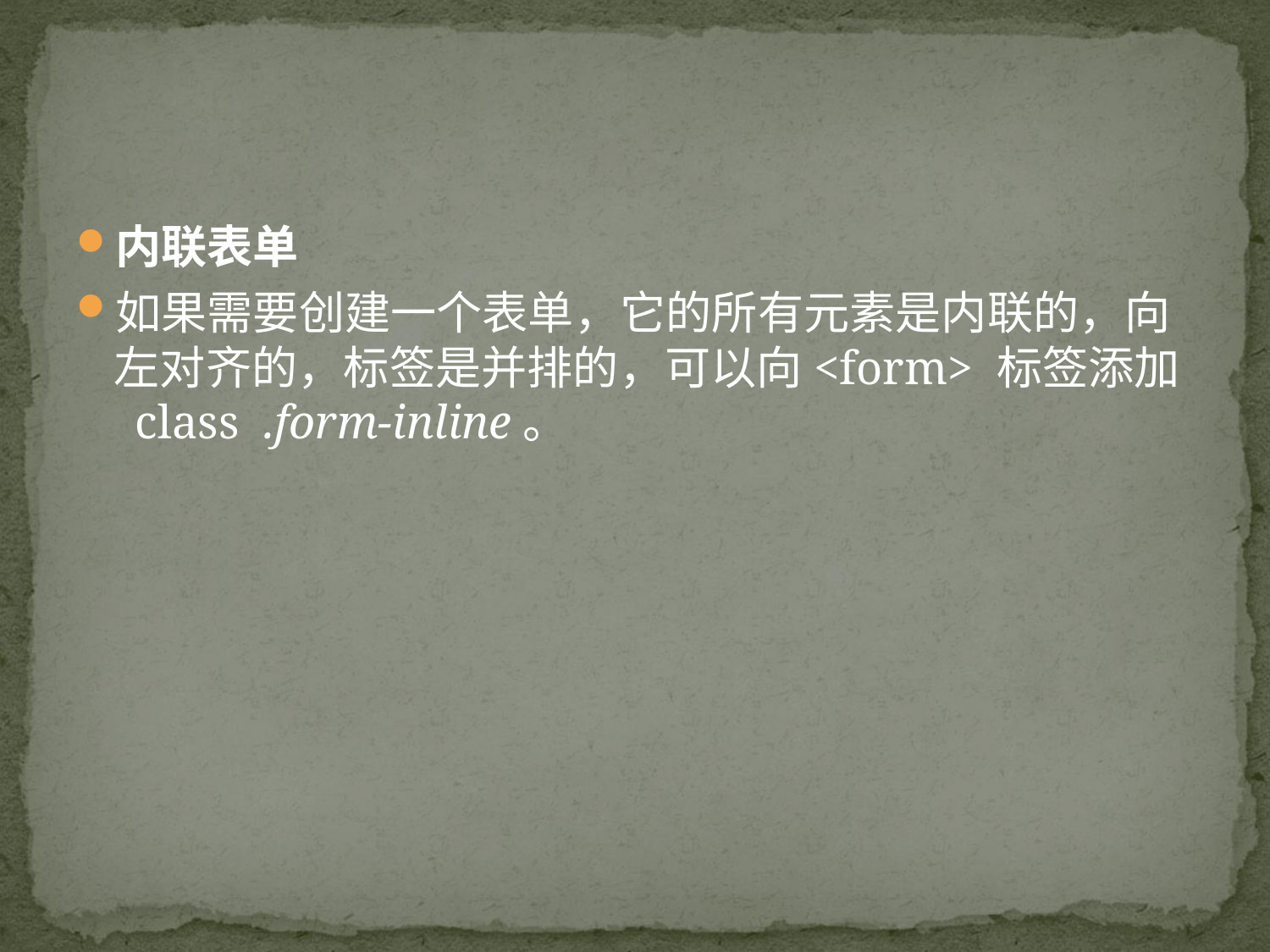

#
内联表单
如果需要创建一个表单，它的所有元素是内联的，向左对齐的，标签是并排的，可以向<form> 标签添加   class  .form-inline。